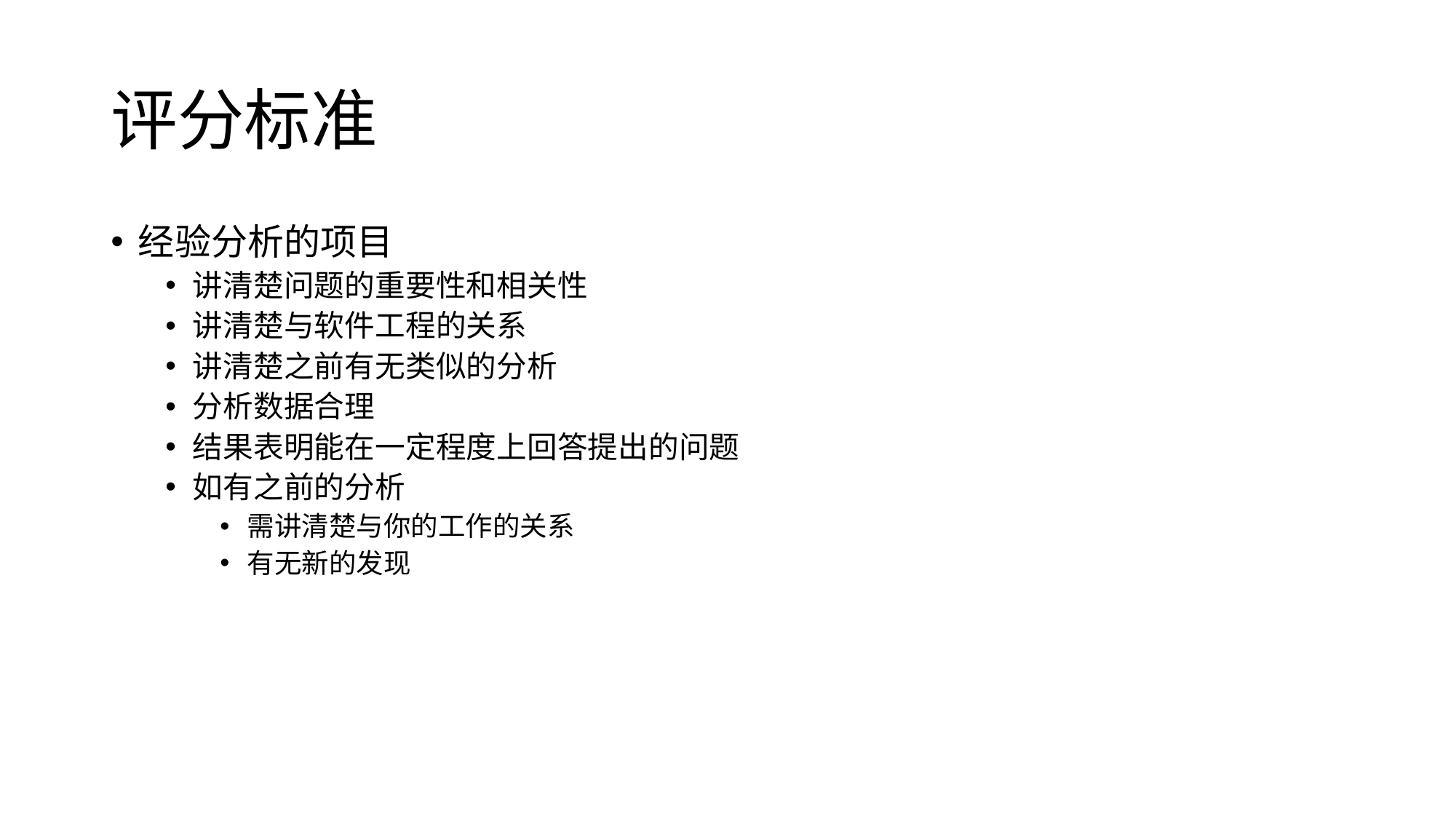

# 评分标准
经验分析的项目
讲清楚问题的重要性和相关性
讲清楚与软件工程的关系
讲清楚之前有无类似的分析
分析数据合理
结果表明能在一定程度上回答提出的问题
如有之前的分析
需讲清楚与你的工作的关系
有无新的发现